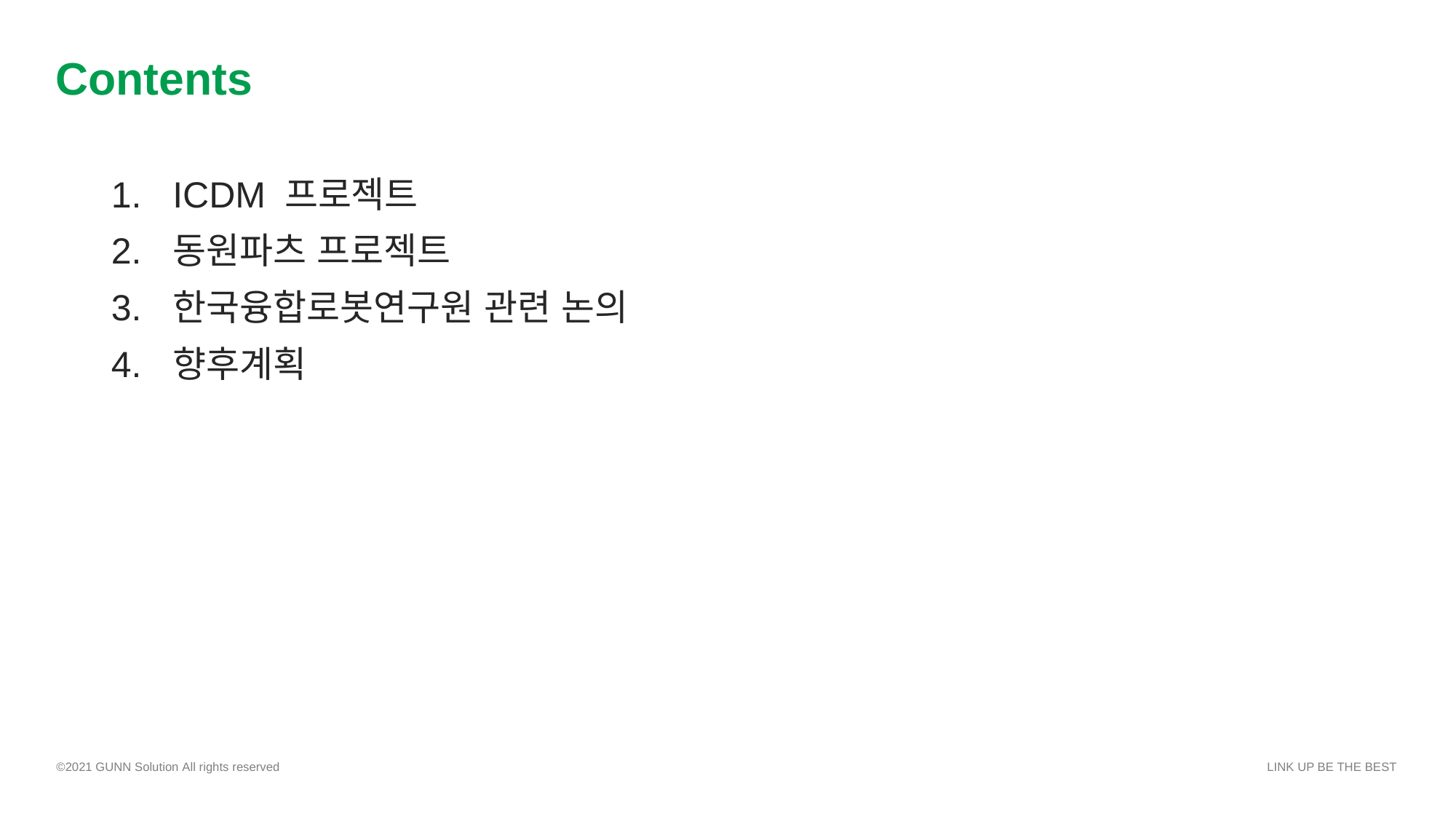

Contents
ICDM 프로젝트
동원파츠 프로젝트
한국융합로봇연구원 관련 논의
향후계획